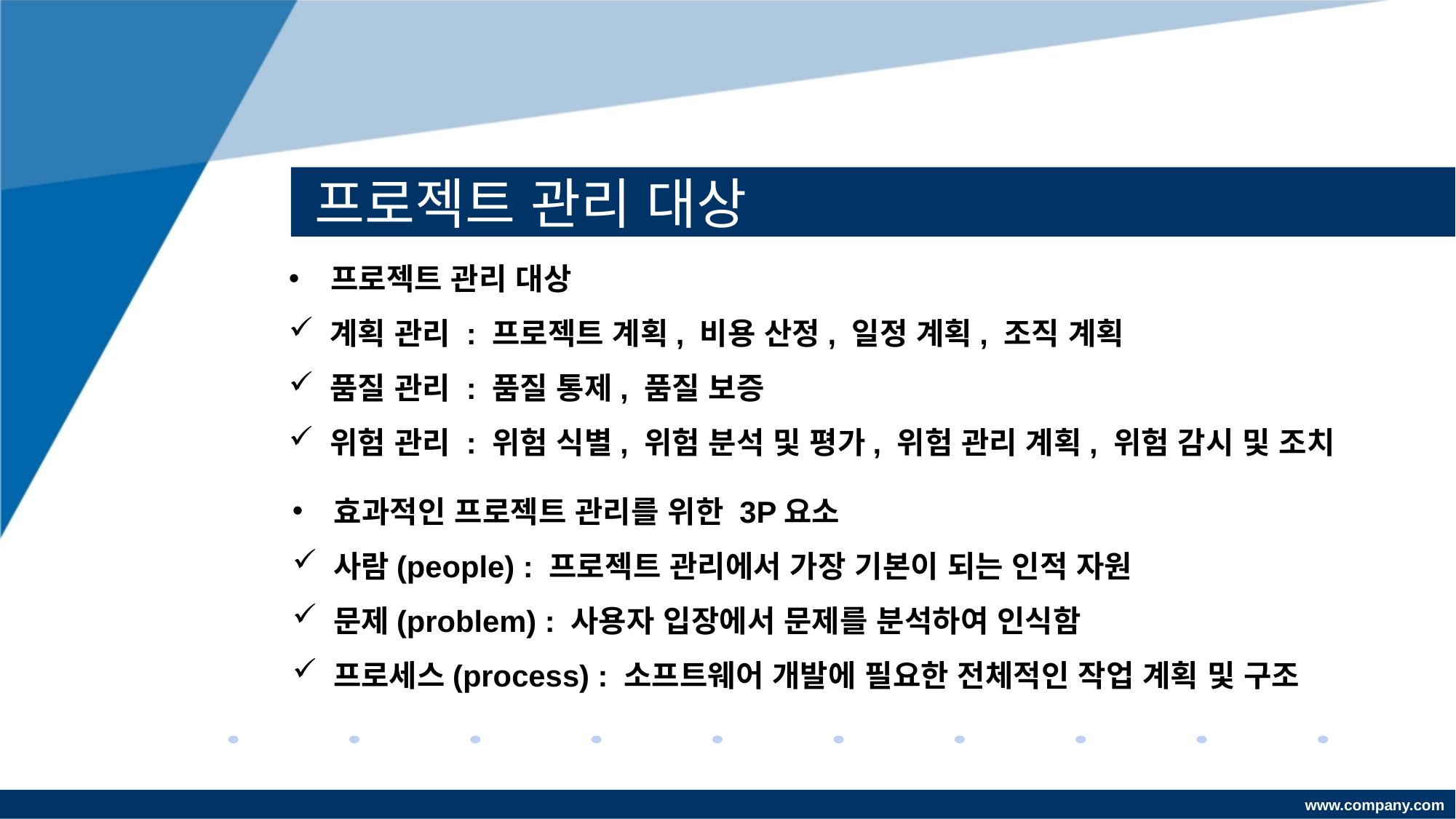

# 프로젝트 관리 대상
 프로젝트 관리 대상
계획 관리 : 프로젝트 계획, 비용 산정, 일정 계획, 조직 계획
품질 관리 : 품질 통제, 품질 보증
위험 관리 : 위험 식별, 위험 분석 및 평가, 위험 관리 계획, 위험 감시 및 조치
 효과적인 프로젝트 관리를 위한 3P요소
사람(people) : 프로젝트 관리에서 가장 기본이 되는 인적 자원
문제(problem) : 사용자 입장에서 문제를 분석하여 인식함
프로세스(process) : 소프트웨어 개발에 필요한 전체적인 작업 계획 및 구조